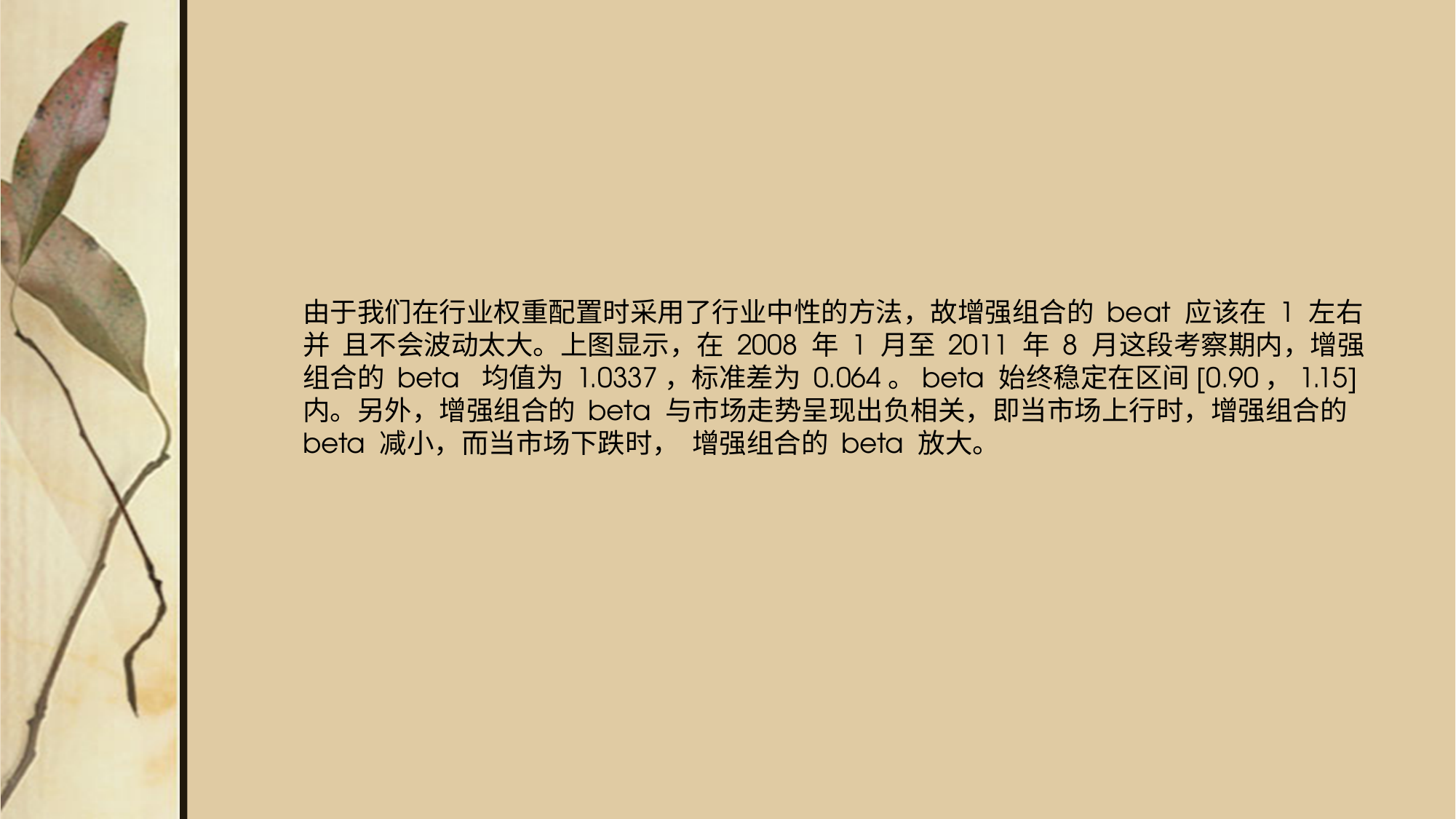

由于我们在行业权重配置时采用了行业中性的方法，故增强组合的 beat 应该在 1 左右并  且不会波动太大。上图显示，在 2008 年 1 月至 2011 年 8 月这段考察期内，增强组合的 beta  均值为 1.0337，标准差为 0.064。beta 始终稳定在区间[0.90，1.15]内。另外，增强组合的 beta 与市场走势呈现出负相关，即当市场上行时，增强组合的 beta 减小，而当市场下跌时，  增强组合的 beta 放大。